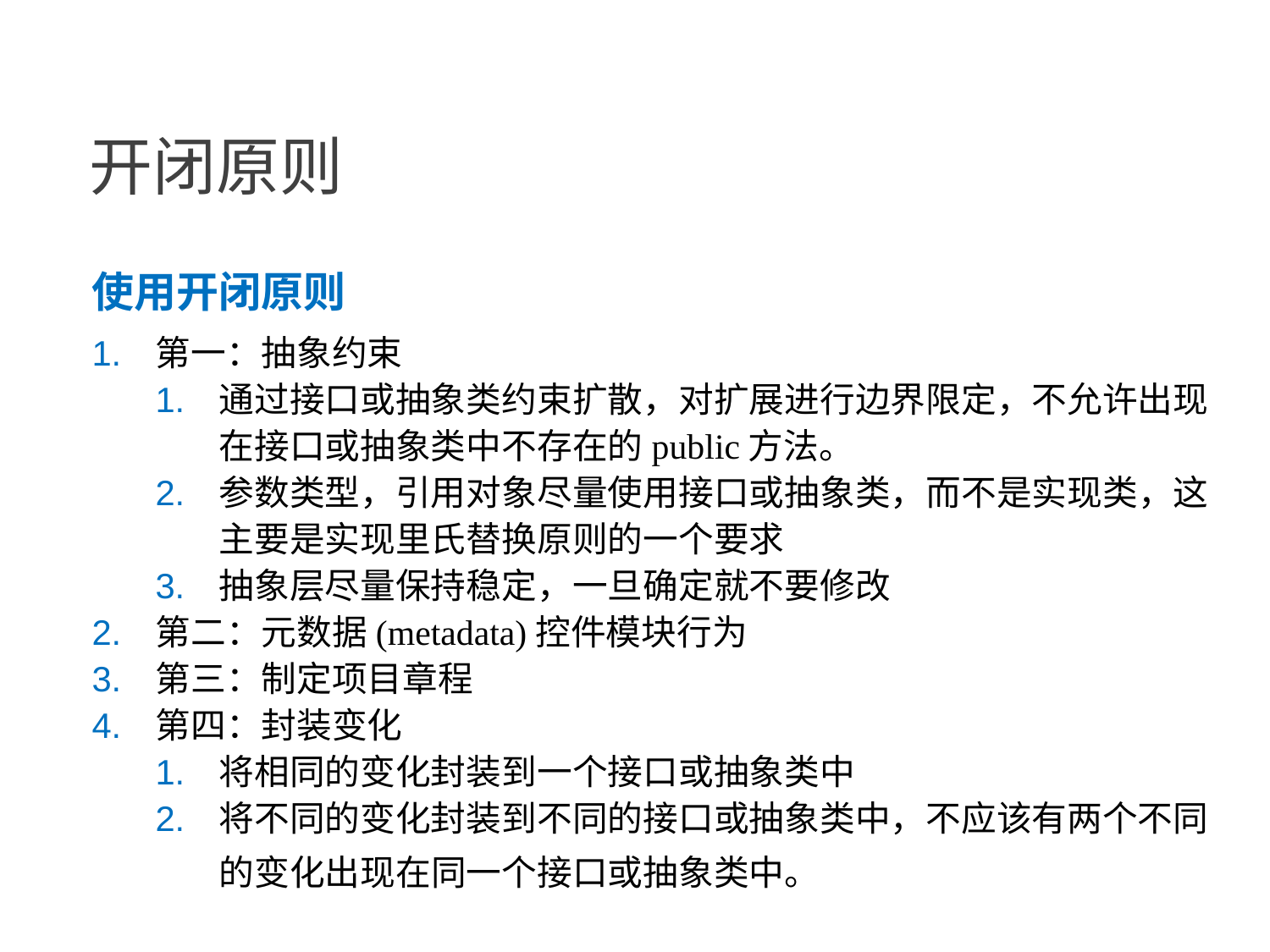

开闭原则
使用开闭原则
第一：抽象约束
通过接口或抽象类约束扩散，对扩展进行边界限定，不允许出现在接口或抽象类中不存在的public方法。
参数类型，引用对象尽量使用接口或抽象类，而不是实现类，这主要是实现里氏替换原则的一个要求
抽象层尽量保持稳定，一旦确定就不要修改
第二：元数据(metadata)控件模块行为
第三：制定项目章程
第四：封装变化
将相同的变化封装到一个接口或抽象类中
将不同的变化封装到不同的接口或抽象类中，不应该有两个不同的变化出现在同一个接口或抽象类中。